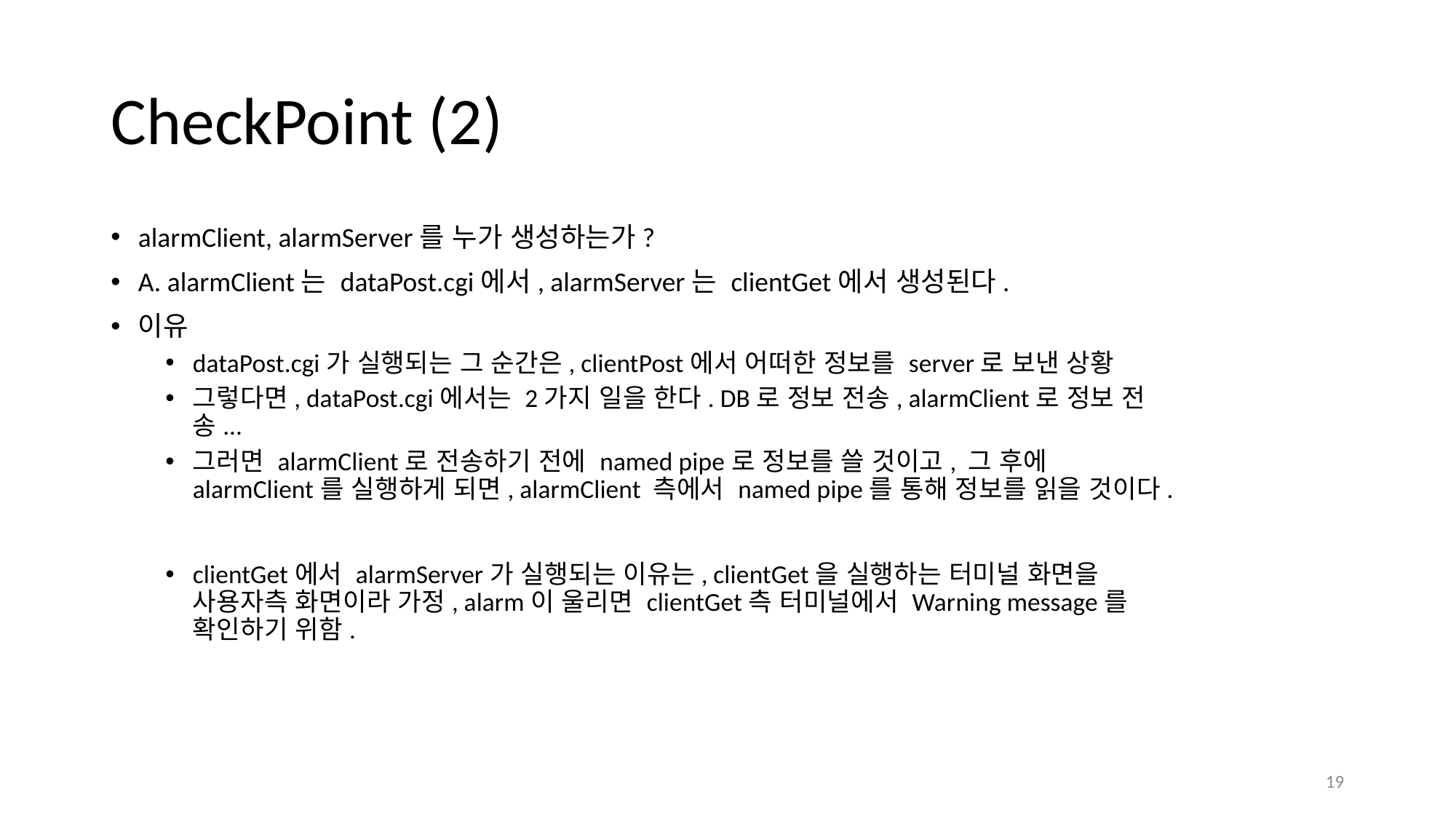

# CheckPoint (2)
alarmClient, alarmServer를 누가 생성하는가?
A. alarmClient는 dataPost.cgi에서, alarmServer는 clientGet에서 생성된다.
이유
dataPost.cgi가 실행되는 그 순간은, clientPost에서 어떠한 정보를 server로 보낸 상황
그렇다면, dataPost.cgi에서는 2가지 일을 한다. DB로 정보 전송, alarmClient로 정보 전송...
그러면 alarmClient로 전송하기 전에 named pipe로 정보를 쓸 것이고, 그 후에 alarmClient를 실행하게 되면, alarmClient 측에서 named pipe를 통해 정보를 읽을 것이다.

clientGet에서 alarmServer가 실행되는 이유는, clientGet을 실행하는 터미널 화면을 사용자측 화면이라 가정, alarm이 울리면 clientGet측 터미널에서 Warning message를 확인하기 위함.

19